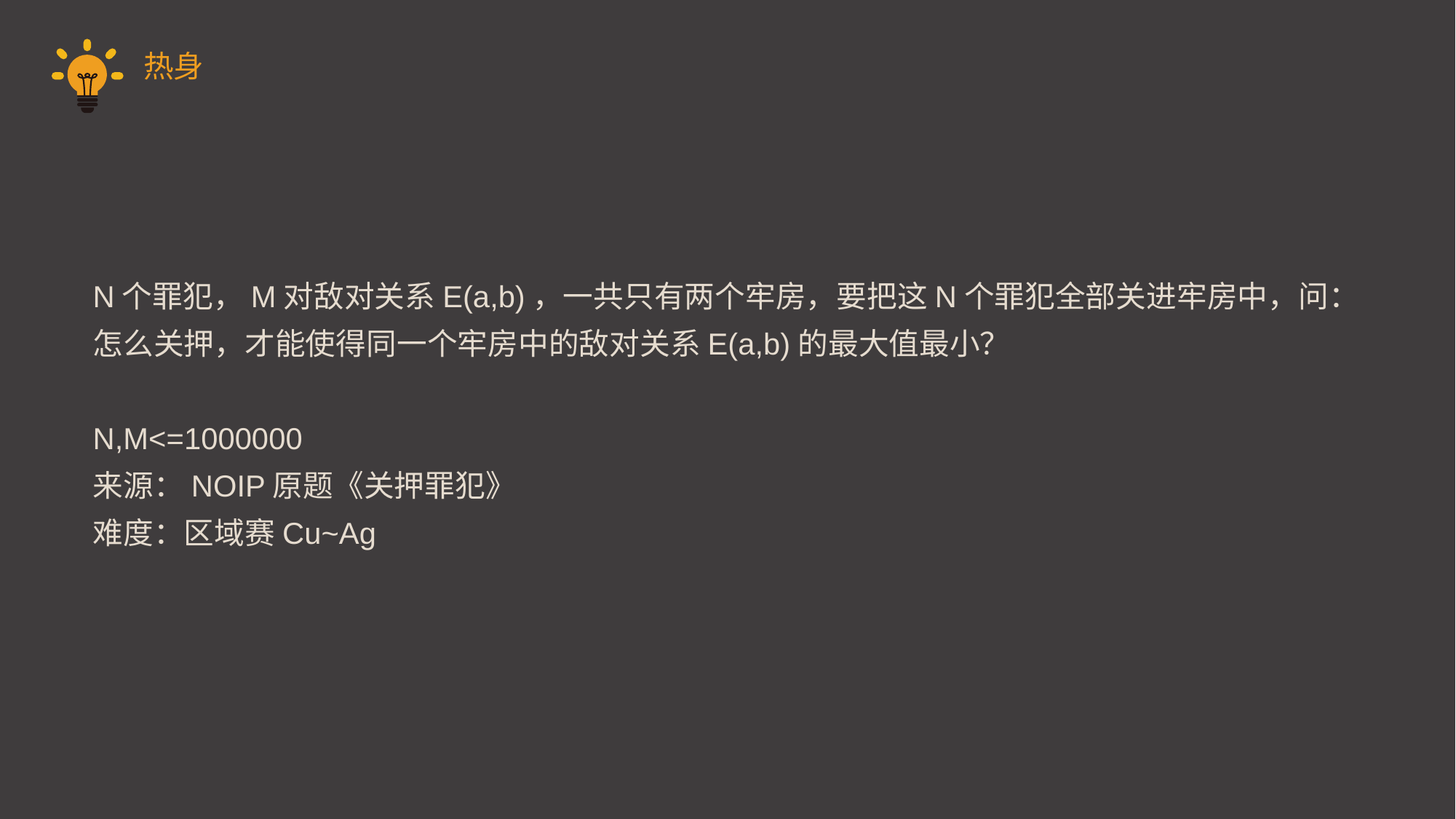

热身
N个罪犯，M对敌对关系E(a,b)，一共只有两个牢房，要把这N个罪犯全部关进牢房中，问：怎么关押，才能使得同一个牢房中的敌对关系E(a,b)的最大值最小？

N,M<=1000000
来源：NOIP原题《关押罪犯》
难度：区域赛Cu~Ag